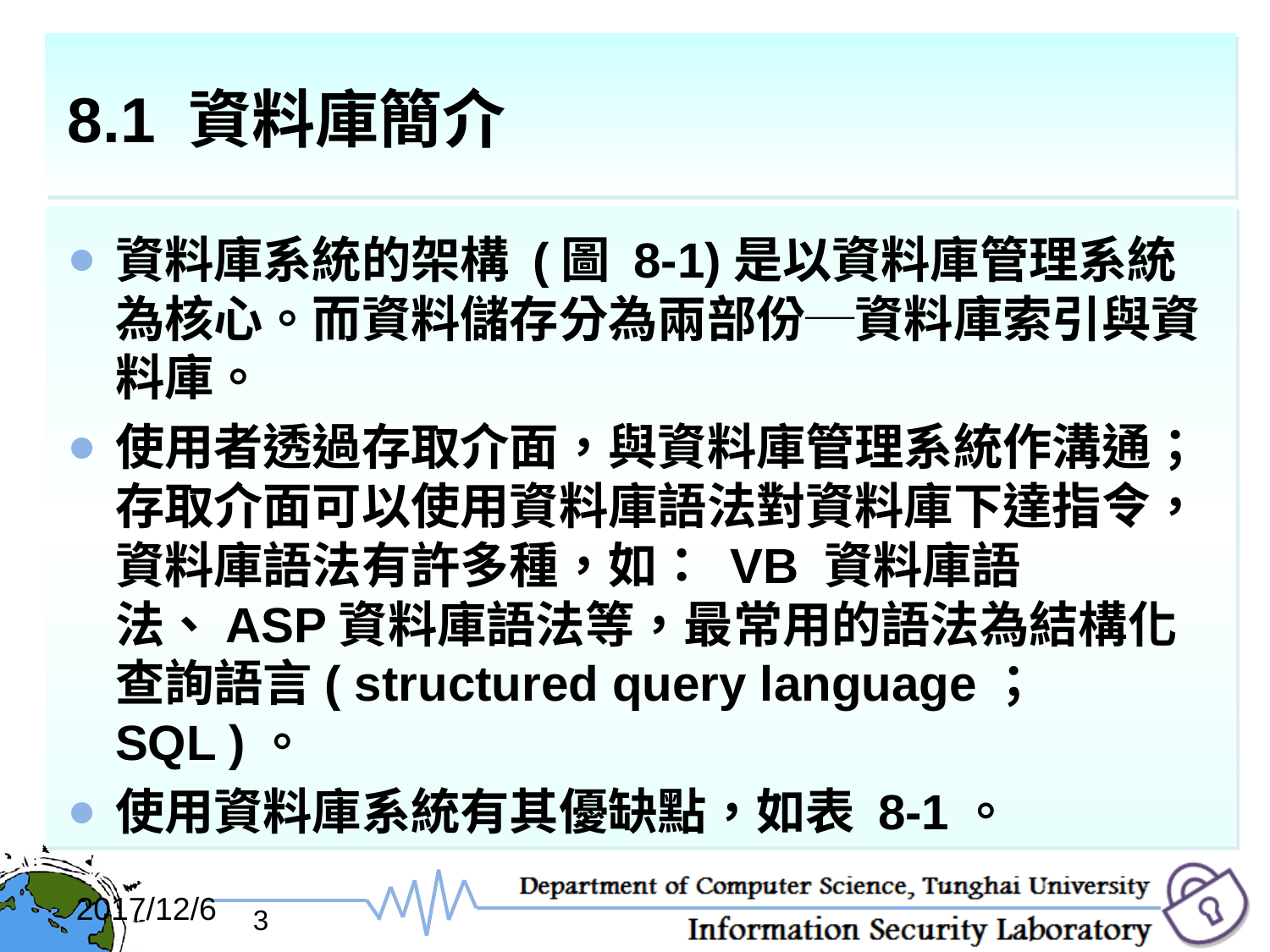

# 8.1 資料庫簡介
資料庫系統的架構 (圖 8-1)是以資料庫管理系統為核心。而資料儲存分為兩部份─資料庫索引與資料庫。
使用者透過存取介面，與資料庫管理系統作溝通；存取介面可以使用資料庫語法對資料庫下達指令，資料庫語法有許多種，如： VB 資料庫語法、ASP資料庫語法等，最常用的語法為結構化查詢語言( structured query language；SQL )。
使用資料庫系統有其優缺點，如表 8-1。
2017/12/6
3